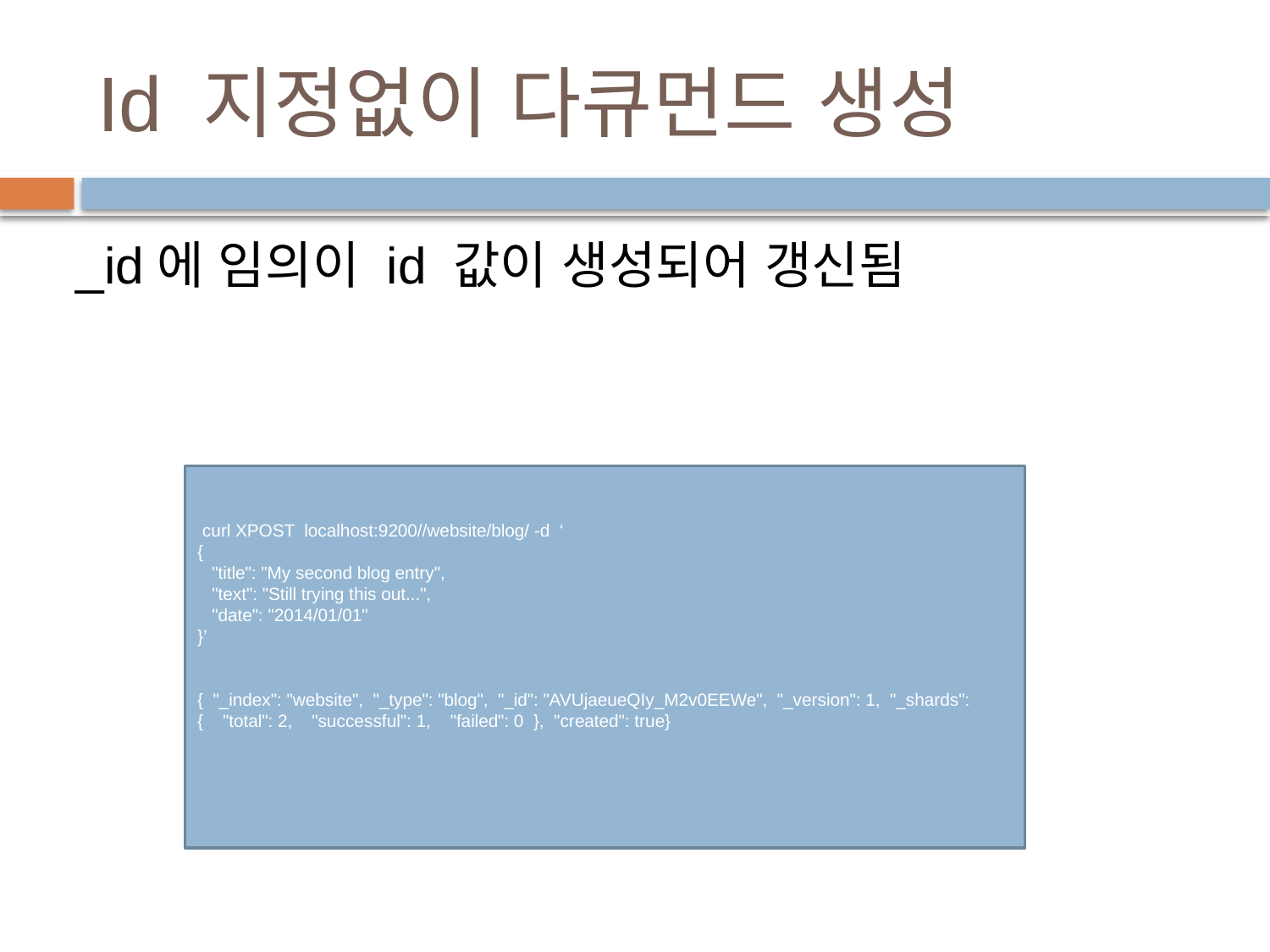

# Id 지정없이 다큐먼드 생성
_id에 임의이 id 값이 생성되어 갱신됨

 curl XPOST  localhost:9200//website/blog/ -d  ‘
{
   "title": "My second blog entry",
   "text": "Still trying this out...",
   "date": "2014/01/01"
}’

{  "_index": "website",  "_type": "blog",  "_id": "AVUjaeueQIy_M2v0EEWe",  "_version": 1,  "_shards": {    "total": 2,    "successful": 1,    "failed": 0  },  "created": true}